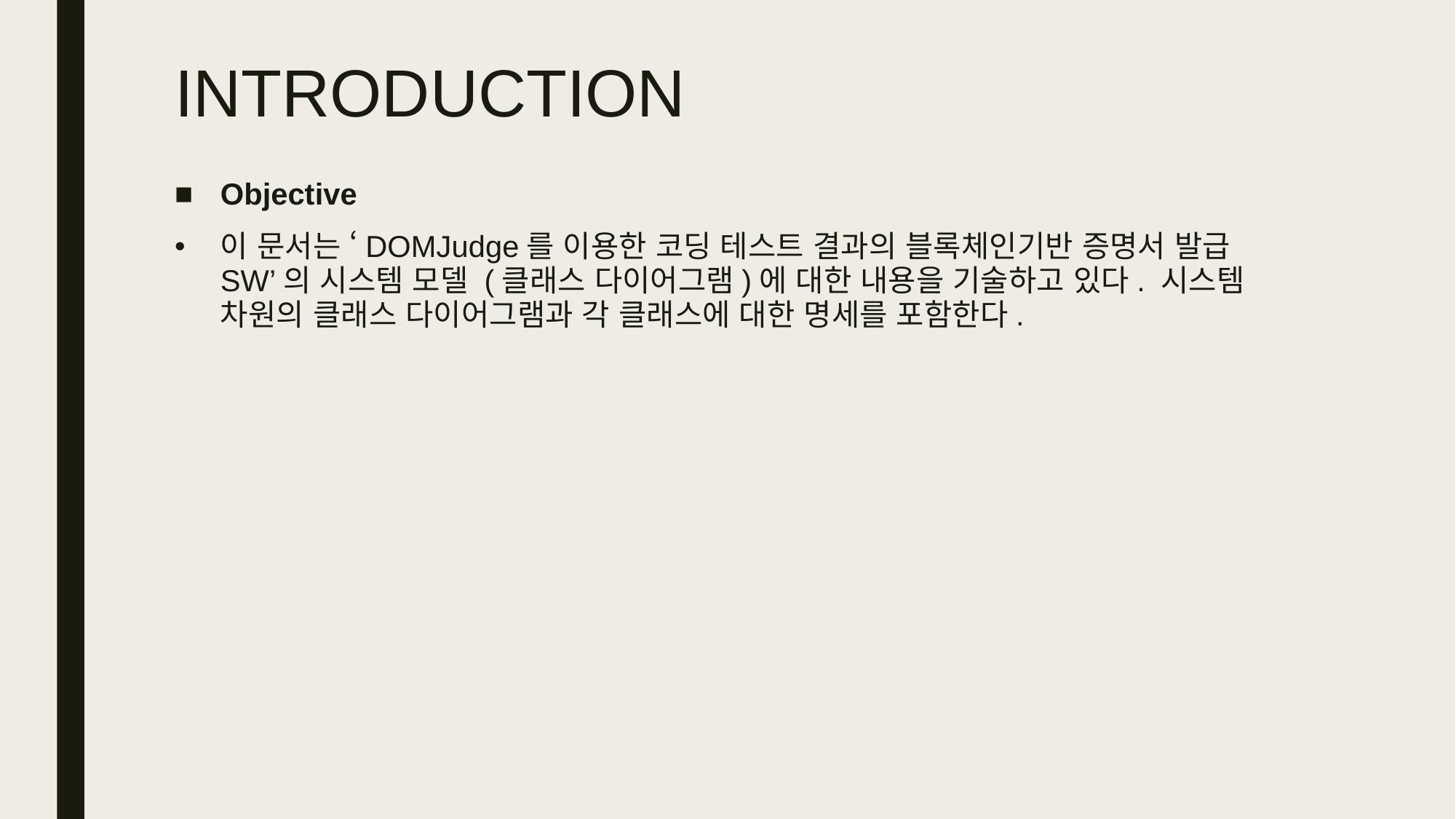

# INTRODUCTION
Objective
이 문서는 ‘DOMJudge를 이용한 코딩 테스트 결과의 블록체인기반 증명서 발급 SW’의 시스템 모델 (클래스 다이어그램)에 대한 내용을 기술하고 있다. 시스템 차원의 클래스 다이어그램과 각 클래스에 대한 명세를 포함한다.